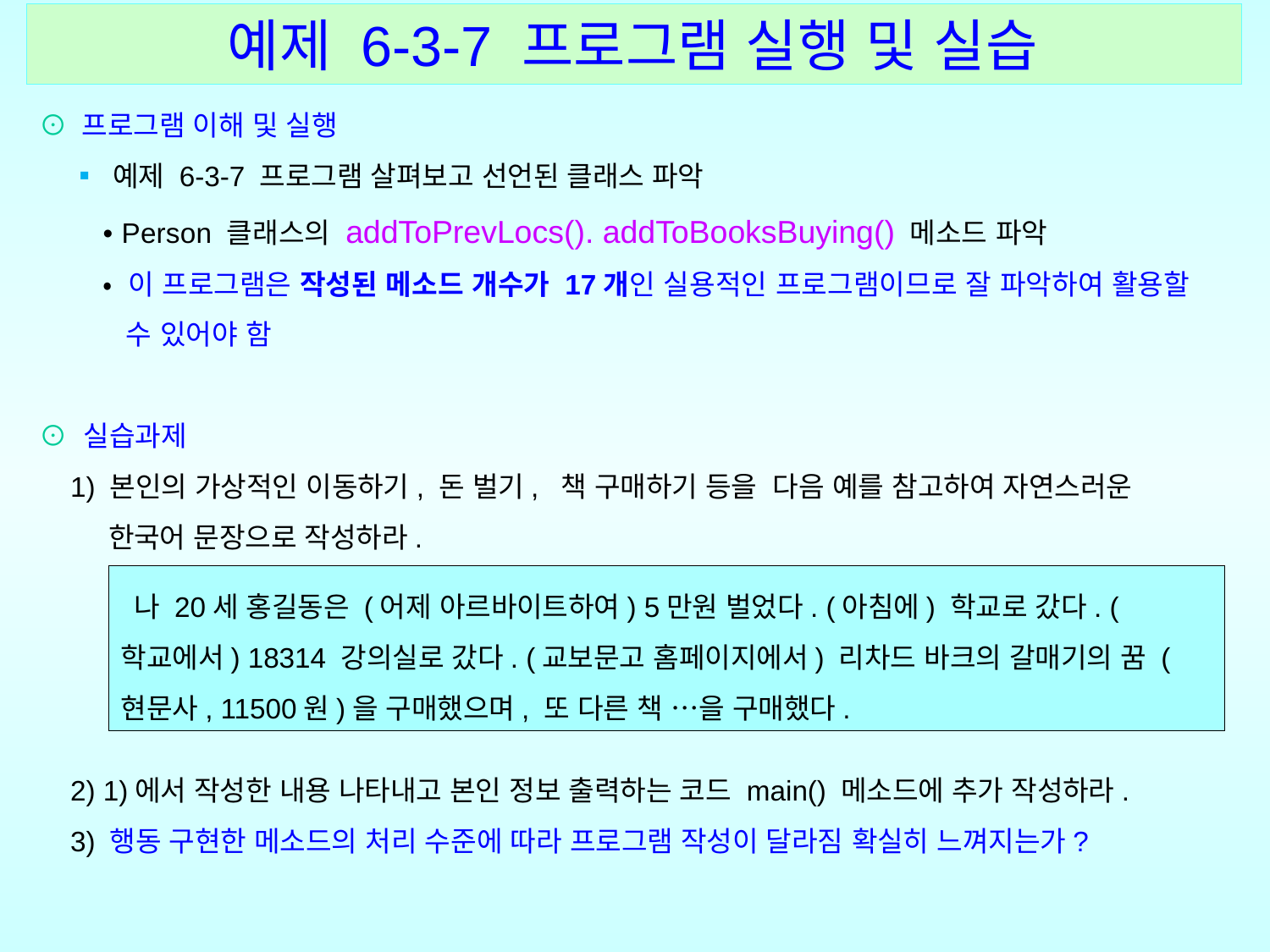

예제 6-3-7 프로그램 실행 및 실습
⊙ 프로그램 이해 및 실행
    ▪ 예제 6-3-7 프로그램 살펴보고 선언된 클래스 파악
        • Person 클래스의 addToPrevLocs(). addToBooksBuying() 메소드 파악
        • 이 프로그램은 작성된 메소드 개수가 17개인 실용적인 프로그램이므로 잘 파악하여 활용할
          수 있어야 함

⊙ 실습과제
    1) 본인의 가상적인 이동하기, 돈 벌기,  책 구매하기 등을  다음 예를 참고하여 자연스러운
        한국어 문장으로 작성하라.

    2) 1)에서 작성한 내용 나타내고 본인 정보 출력하는 코드 main() 메소드에 추가 작성하라.
    3) 행동 구현한 메소드의 처리 수준에 따라 프로그램 작성이 달라짐 확실히 느껴지는가?
 나 20세 홍길동은 (어제 아르바이트하여) 5만원 벌었다. (아침에) 학교로 갔다. (학교에서) 18314 강의실로 갔다. (교보문고 홈페이지에서) 리차드 바크의 갈매기의 꿈 (현문사, 11500원)을 구매했으며, 또 다른 책 …을 구매했다.